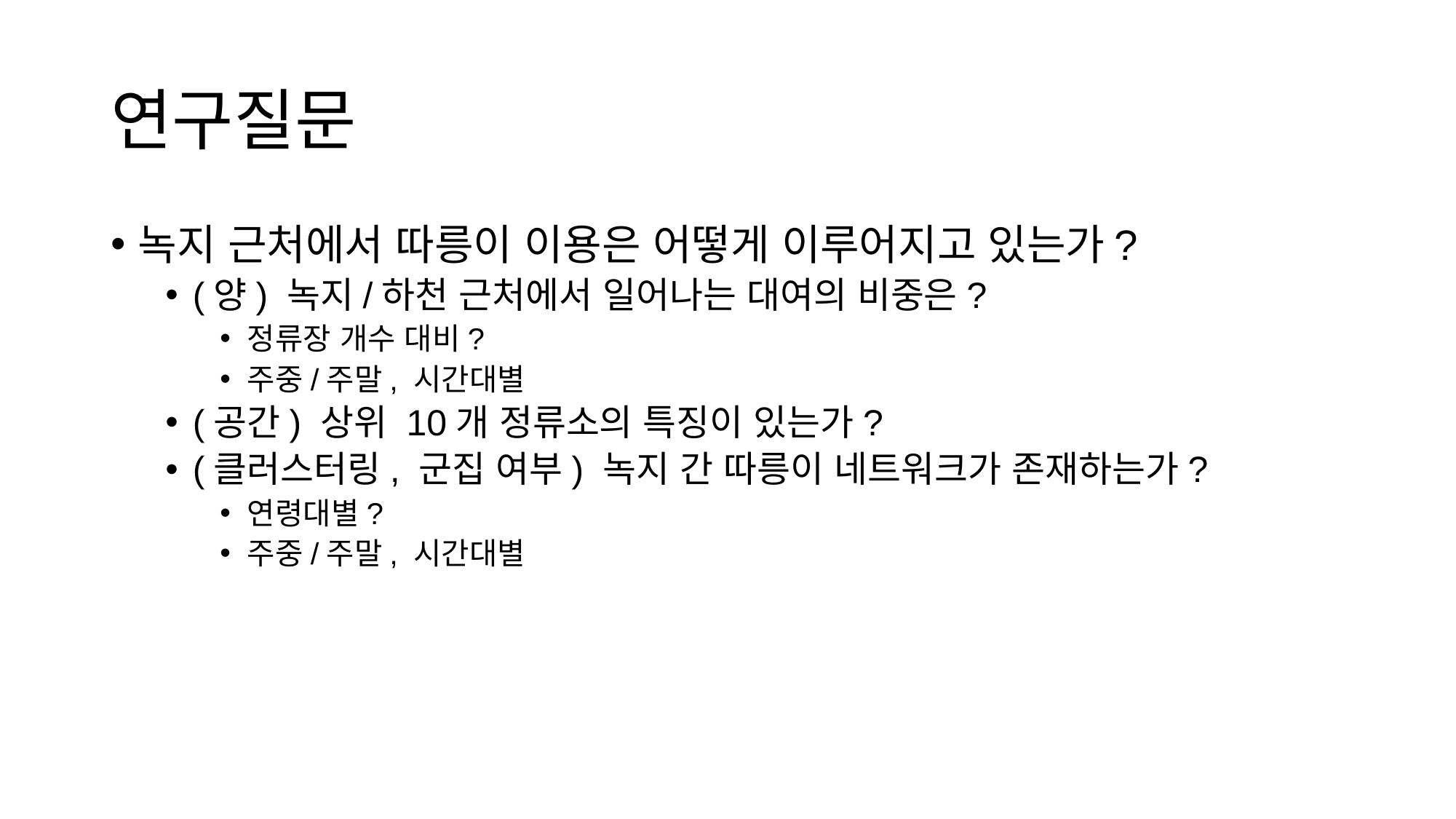

# 연구질문
녹지 근처에서 따릉이 이용은 어떻게 이루어지고 있는가?
(양) 녹지/하천 근처에서 일어나는 대여의 비중은?
정류장 개수 대비?
주중/주말, 시간대별
(공간) 상위 10개 정류소의 특징이 있는가?
(클러스터링, 군집 여부) 녹지 간 따릉이 네트워크가 존재하는가?
연령대별?
주중/주말, 시간대별